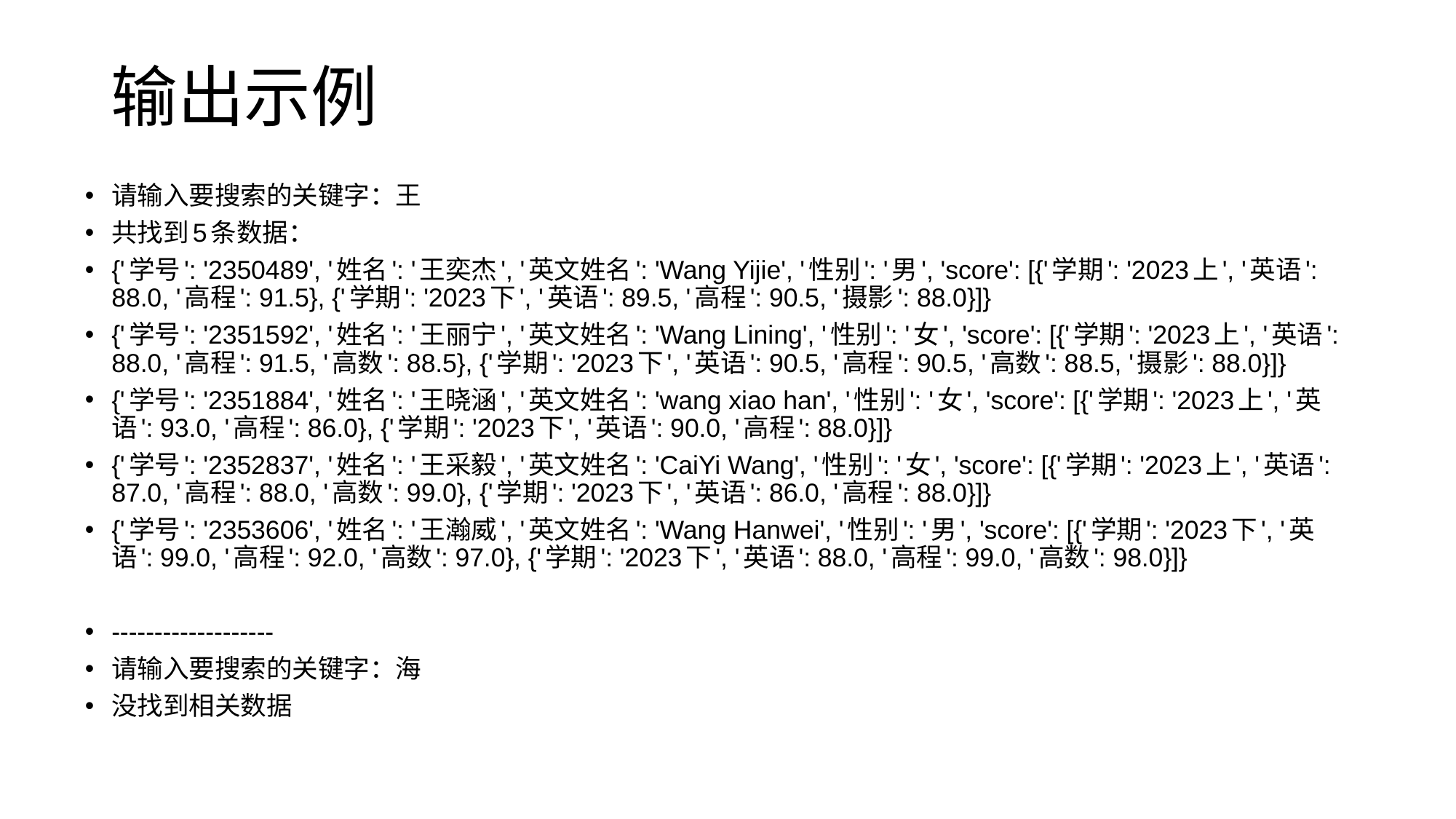

# 输出示例
请输入要搜索的关键字：王
共找到5条数据：
{'学号': '2350489', '姓名': '王奕杰', '英文姓名': 'Wang Yijie', '性别': '男', 'score': [{'学期': '2023上', '英语': 88.0, '高程': 91.5}, {'学期': '2023下', '英语': 89.5, '高程': 90.5, '摄影': 88.0}]}
{'学号': '2351592', '姓名': '王丽宁', '英文姓名': 'Wang Lining', '性别': '女', 'score': [{'学期': '2023上', '英语': 88.0, '高程': 91.5, '高数': 88.5}, {'学期': '2023下', '英语': 90.5, '高程': 90.5, '高数': 88.5, '摄影': 88.0}]}
{'学号': '2351884', '姓名': '王晓涵', '英文姓名': 'wang xiao han', '性别': '女', 'score': [{'学期': '2023上', '英语': 93.0, '高程': 86.0}, {'学期': '2023下', '英语': 90.0, '高程': 88.0}]}
{'学号': '2352837', '姓名': '王采毅', '英文姓名': 'CaiYi Wang', '性别': '女', 'score': [{'学期': '2023上', '英语': 87.0, '高程': 88.0, '高数': 99.0}, {'学期': '2023下', '英语': 86.0, '高程': 88.0}]}
{'学号': '2353606', '姓名': '王瀚威', '英文姓名': 'Wang Hanwei', '性别': '男', 'score': [{'学期': '2023下', '英语': 99.0, '高程': 92.0, '高数': 97.0}, {'学期': '2023下', '英语': 88.0, '高程': 99.0, '高数': 98.0}]}

-------------------
请输入要搜索的关键字：海
没找到相关数据